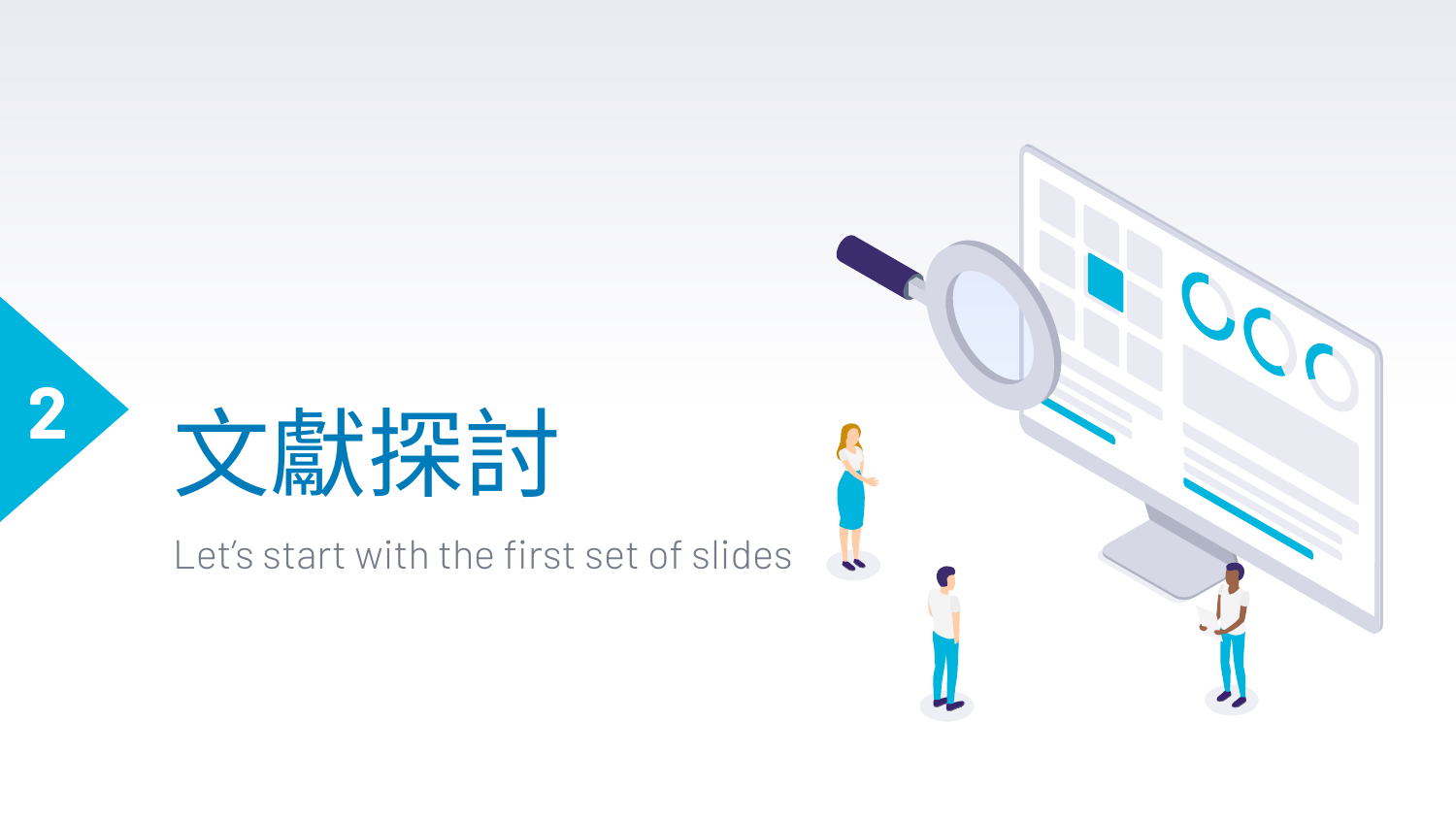

2
# 文獻探討
Let’s start with the first set of slides